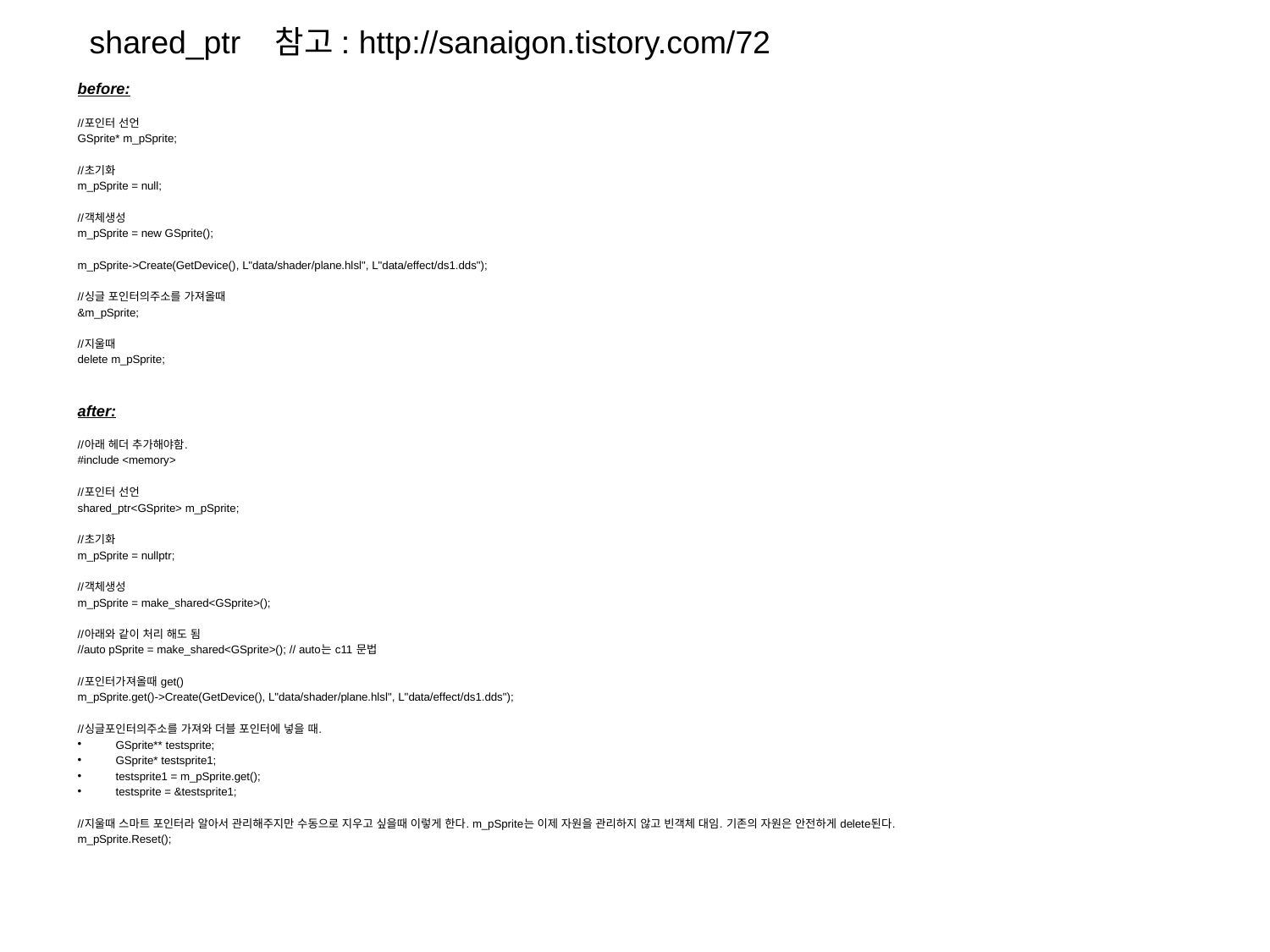

shared_ptr   참고: http://sanaigon.tistory.com/72

before:

//포인터 선언
GSprite* m_pSprite;

//초기화
m_pSprite = null;

//객체생성
m_pSprite = new GSprite();

m_pSprite->Create(GetDevice(), L"data/shader/plane.hlsl", L"data/effect/ds1.dds");

//싱글 포인터의주소를 가져올때
&m_pSprite;

//지울때
delete m_pSprite;

after:

//아래 헤더 추가해야함.
#include <memory>

//포인터 선언
shared_ptr<GSprite> m_pSprite;

//초기화
m_pSprite = nullptr;

//객체생성
m_pSprite = make_shared<GSprite>();

//아래와 같이 처리 해도 됨
//auto pSprite = make_shared<GSprite>(); // auto는 c11 문법

//포인터가져올때 get()
m_pSprite.get()->Create(GetDevice(), L"data/shader/plane.hlsl", L"data/effect/ds1.dds");

//싱글포인터의주소를 가져와 더블 포인터에 넣을 때.
GSprite** testsprite;
GSprite* testsprite1;
testsprite1 = m_pSprite.get();
testsprite = &testsprite1;

//지울때 스마트 포인터라 알아서 관리해주지만 수동으로 지우고 싶을때 이렇게 한다. m_pSprite는 이제 자원을 관리하지 않고 빈객체 대임. 기존의 자원은 안전하게 delete된다.
m_pSprite.Reset();